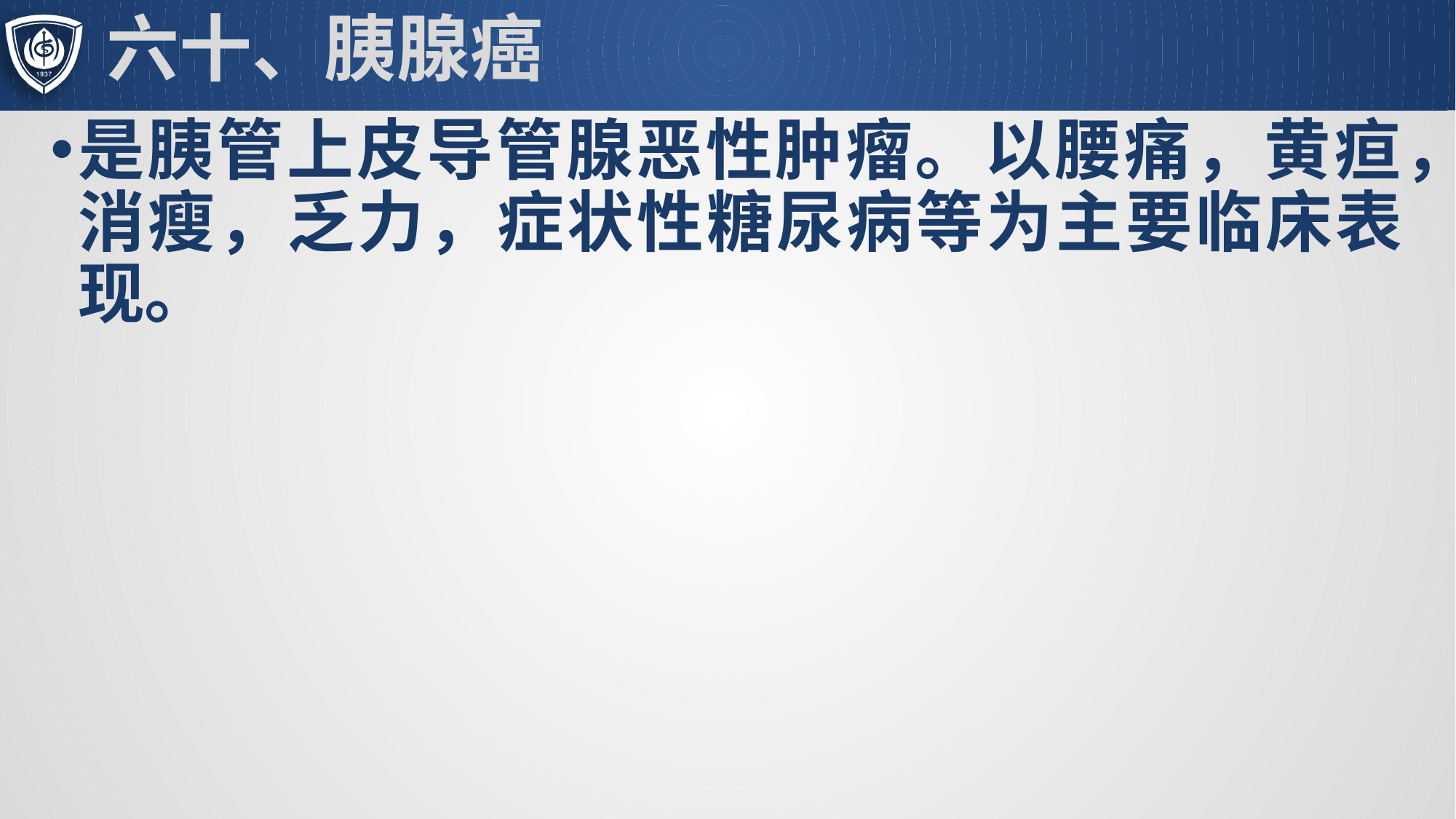

# 六十、胰腺癌
是胰管上皮导管腺恶性肿瘤。以腰痛，黄疸，消瘦，乏力，症状性糖尿病等为主要临床表现。